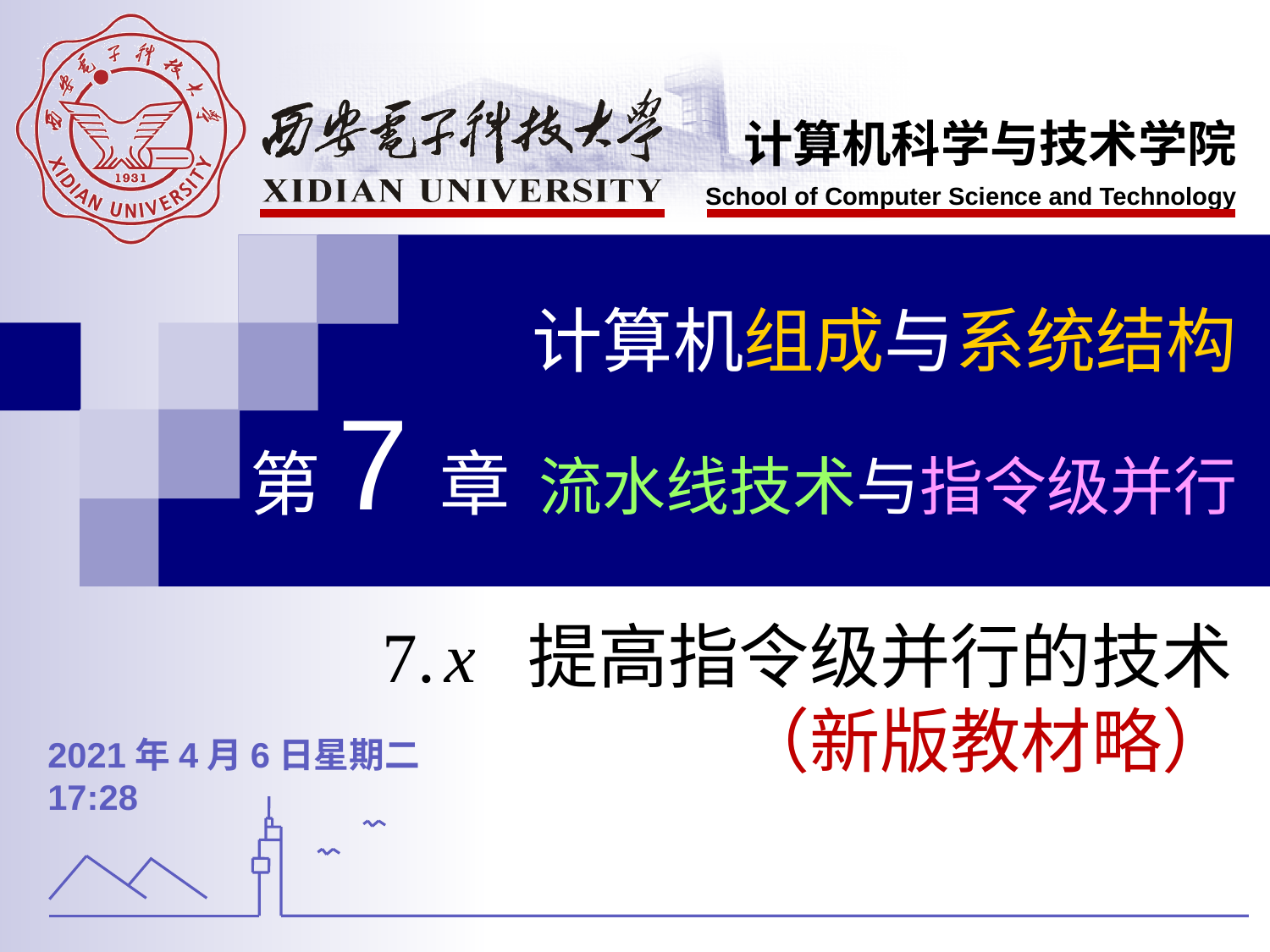

计算机组成与系统结构
第7章  流水线技术与指令级并行
7. x  提高指令级并行的技术
（新版教材略）